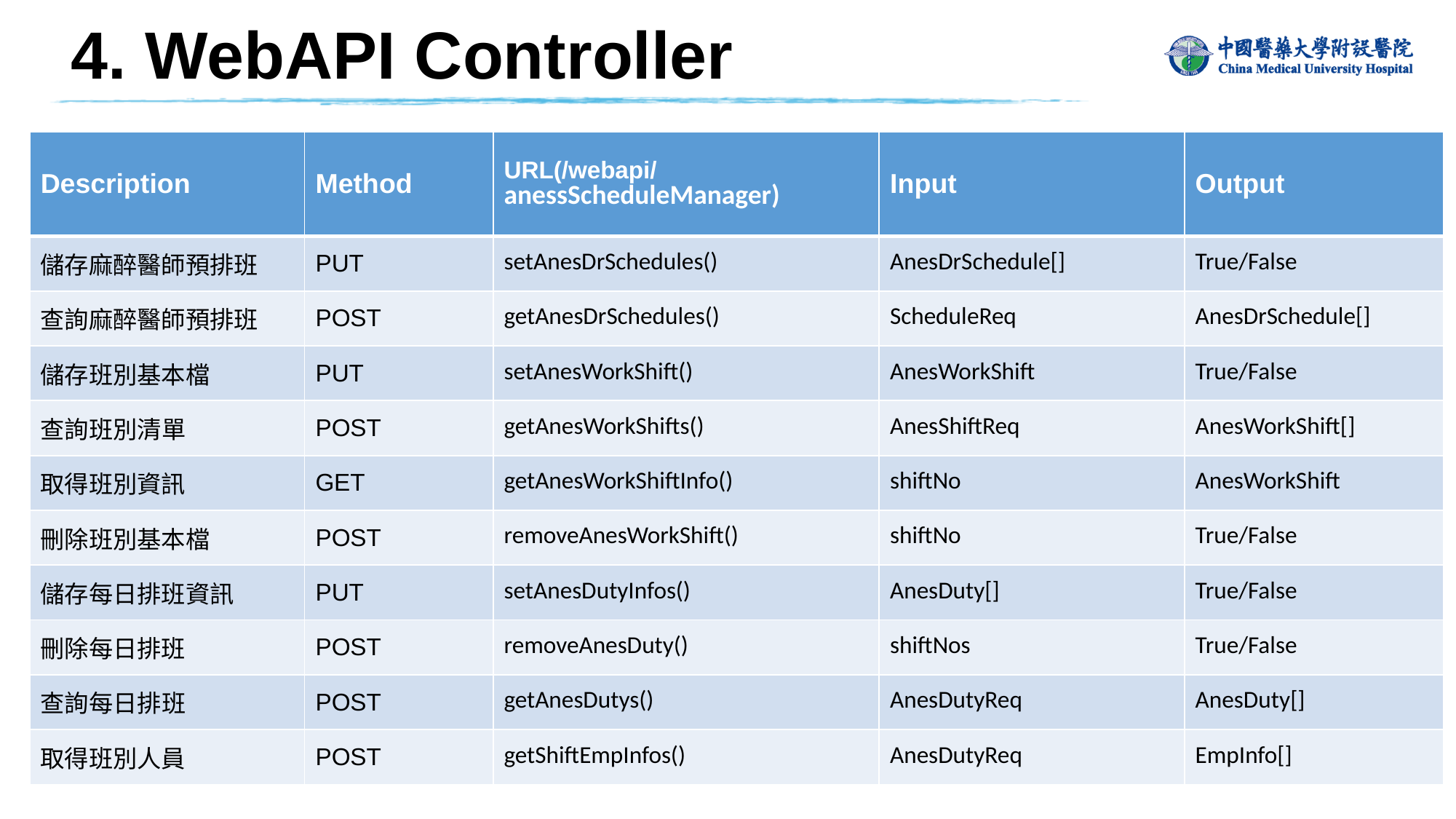

# 4. WebAPI Controller
| Description | Method | URL(/webapi/anessScheduleManager) | Input | Output |
| --- | --- | --- | --- | --- |
| 儲存麻醉醫師預排班 | PUT | setAnesDrSchedules() | AnesDrSchedule[] | True/False |
| 查詢麻醉醫師預排班 | POST | getAnesDrSchedules() | ScheduleReq | AnesDrSchedule[] |
| 儲存班別基本檔 | PUT | setAnesWorkShift() | AnesWorkShift | True/False |
| 查詢班別清單 | POST | getAnesWorkShifts() | AnesShiftReq | AnesWorkShift[] |
| 取得班別資訊 | GET | getAnesWorkShiftInfo() | shiftNo | AnesWorkShift |
| 刪除班別基本檔 | POST | removeAnesWorkShift() | shiftNo | True/False |
| 儲存每日排班資訊 | PUT | setAnesDutyInfos() | AnesDuty[] | True/False |
| 刪除每日排班 | POST | removeAnesDuty() | shiftNos | True/False |
| 查詢每日排班 | POST | getAnesDutys() | AnesDutyReq | AnesDuty[] |
| 取得班別人員 | POST | getShiftEmpInfos() | AnesDutyReq | EmpInfo[] |